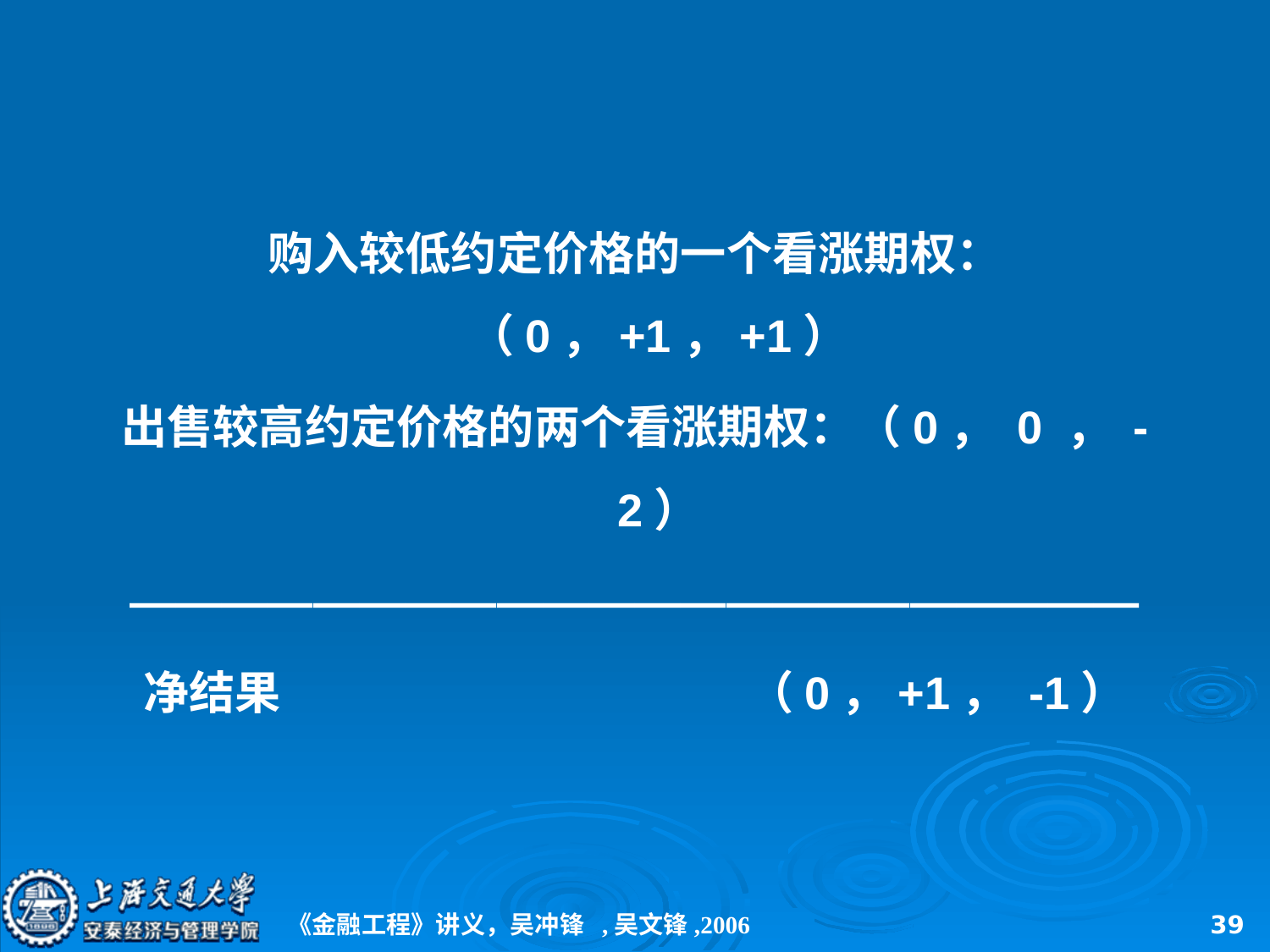

购入较低约定价格的一个看涨期权：（0，+1，+1）
出售较高约定价格的两个看涨期权：（0， 0 ， -2）
——————————————————————
净结果                                             （0，+1， -1）